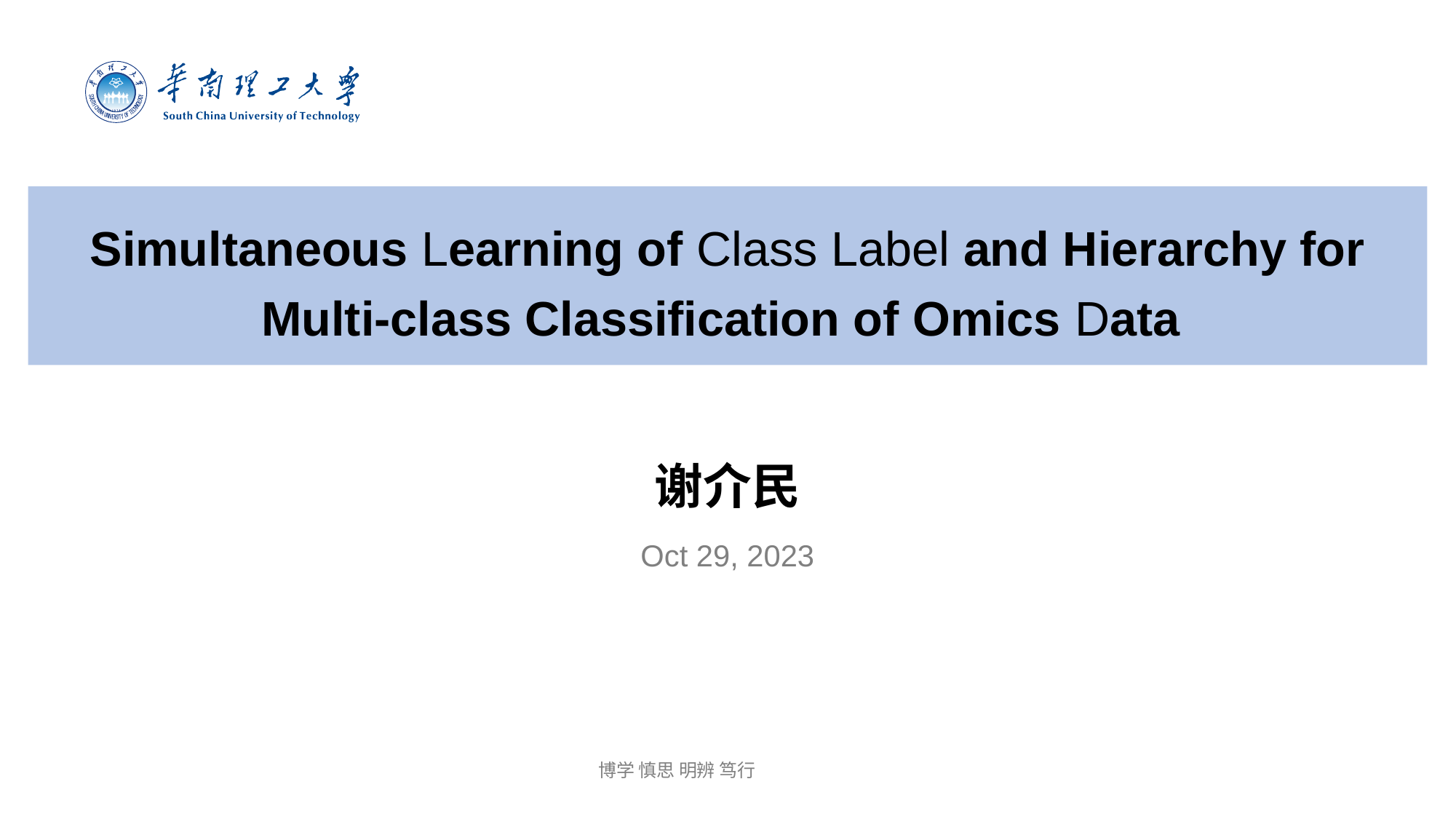

# Simultaneous Learning of Class Label and Hierarchy for Multi-class Classification of Omics Data
谢介民
Oct 29, 2023